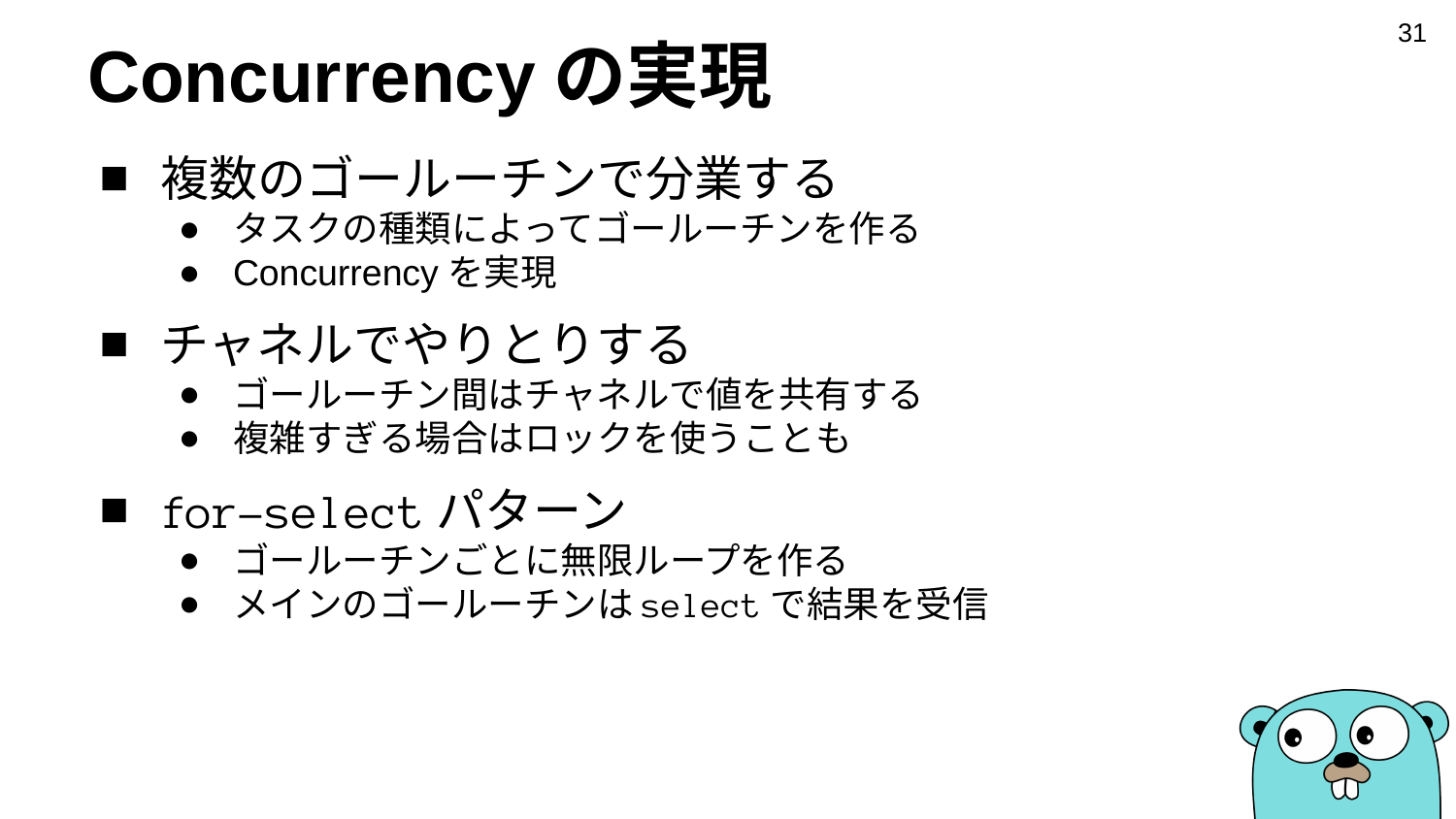

31
# Concurrencyの実現
複数のゴールーチンで分業する
タスクの種類によってゴールーチンを作る
Concurrencyを実現
チャネルでやりとりする
ゴールーチン間はチャネルで値を共有する
複雑すぎる場合はロックを使うことも
for-selectパターン
ゴールーチンごとに無限ループを作る
メインのゴールーチンはselectで結果を受信